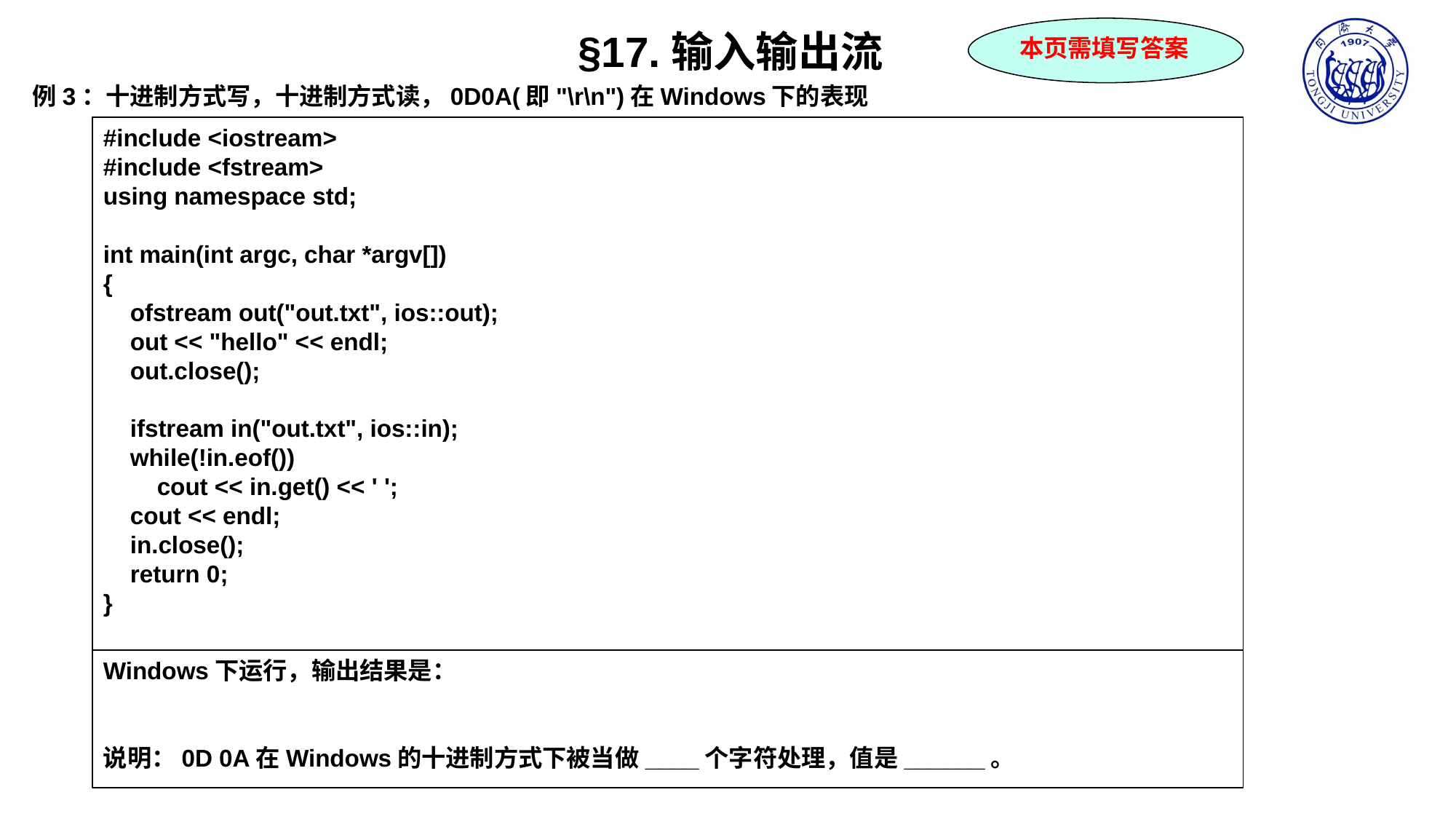

本页需填写答案
§17.输入输出流
例3：十进制方式写，十进制方式读，0D0A(即"\r\n")在Windows下的表现
#include <iostream>
#include <fstream>
using namespace std;

int main(int argc, char *argv[])
{
    ofstream out("out.txt", ios::out);
    out << "hello" << endl;
    out.close();

    ifstream in("out.txt", ios::in);
    while(!in.eof())
        cout << in.get() << ' ';
    cout << endl;
    in.close();
    return 0;
}
Windows下运行，输出结果是：

说明：0D 0A在Windows的十进制方式下被当做____个字符处理，值是______。